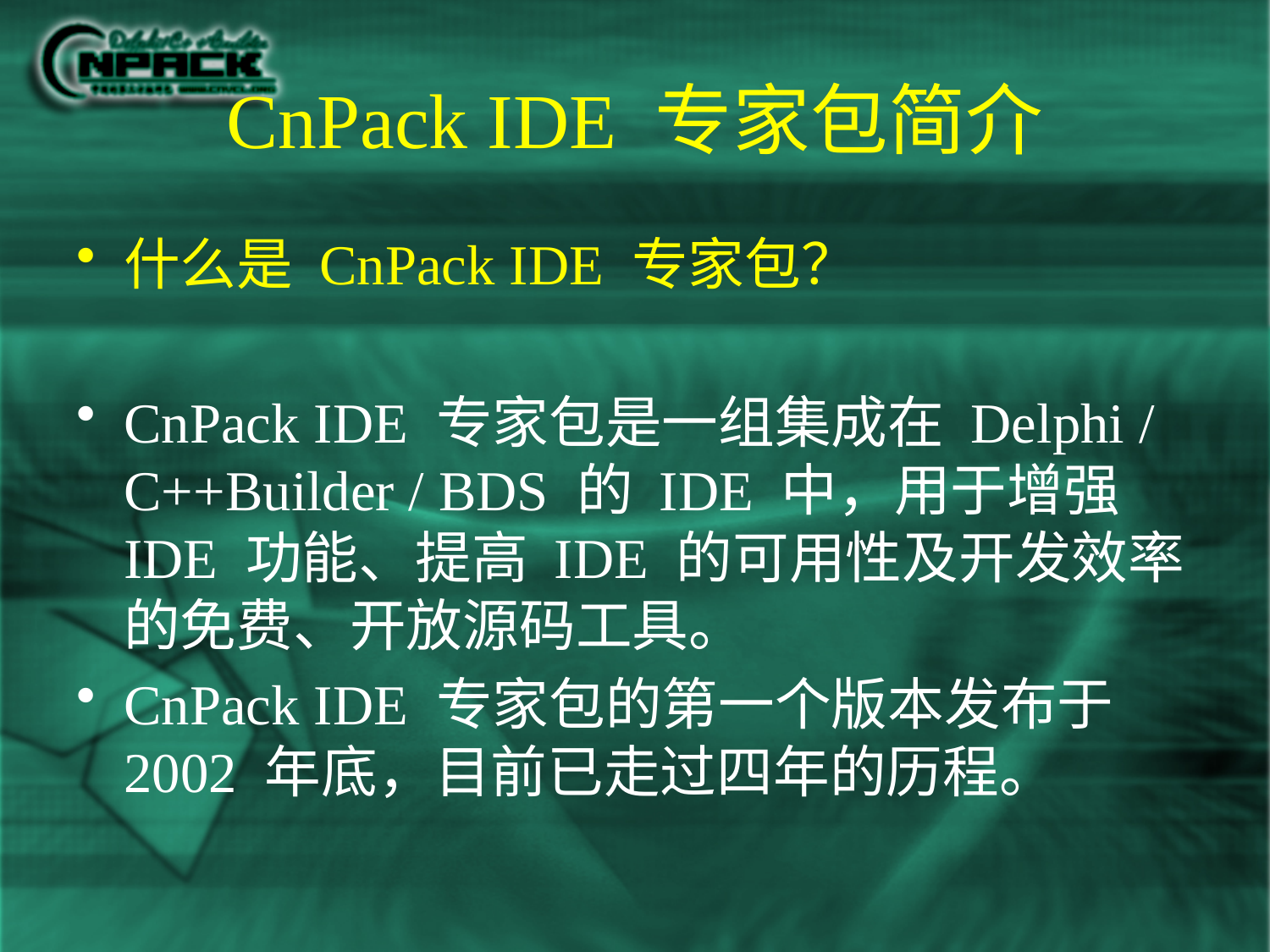

# CnPack IDE 专家包简介
什么是 CnPack IDE 专家包？

CnPack IDE 专家包是一组集成在 Delphi / C++Builder / BDS 的 IDE 中，用于增强 IDE 功能、提高 IDE 的可用性及开发效率的免费、开放源码工具。
CnPack IDE 专家包的第一个版本发布于 2002 年底，目前已走过四年的历程。